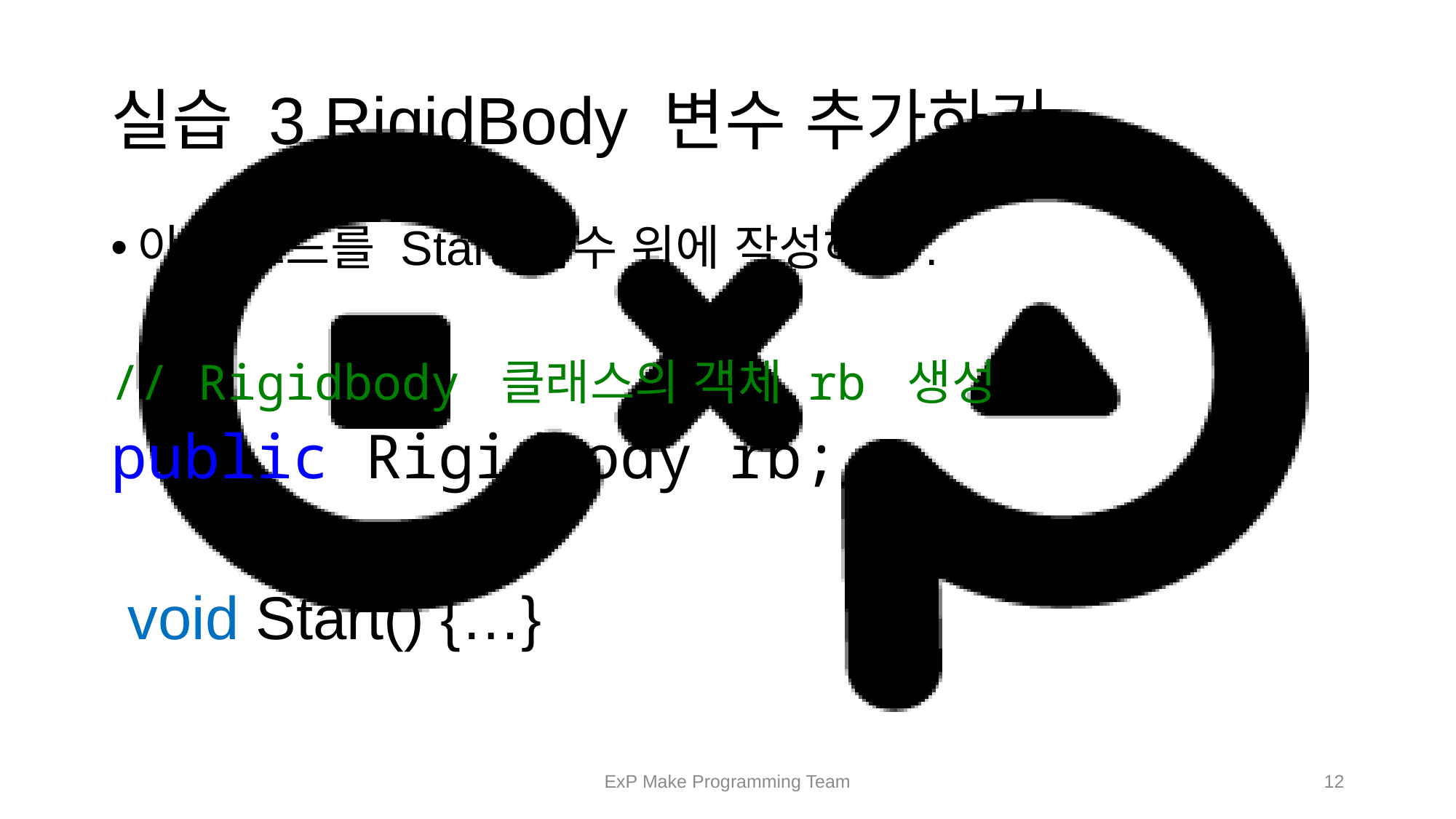

# 실습 3 RigidBody 변수 추가하기
아래 코드를 Start 함수 위에 작성하기.

// Rigidbody 클래스의 객체 rb 생성
public Rigidbody rb;

 void Start() {…}
ExP Make Programming Team
12